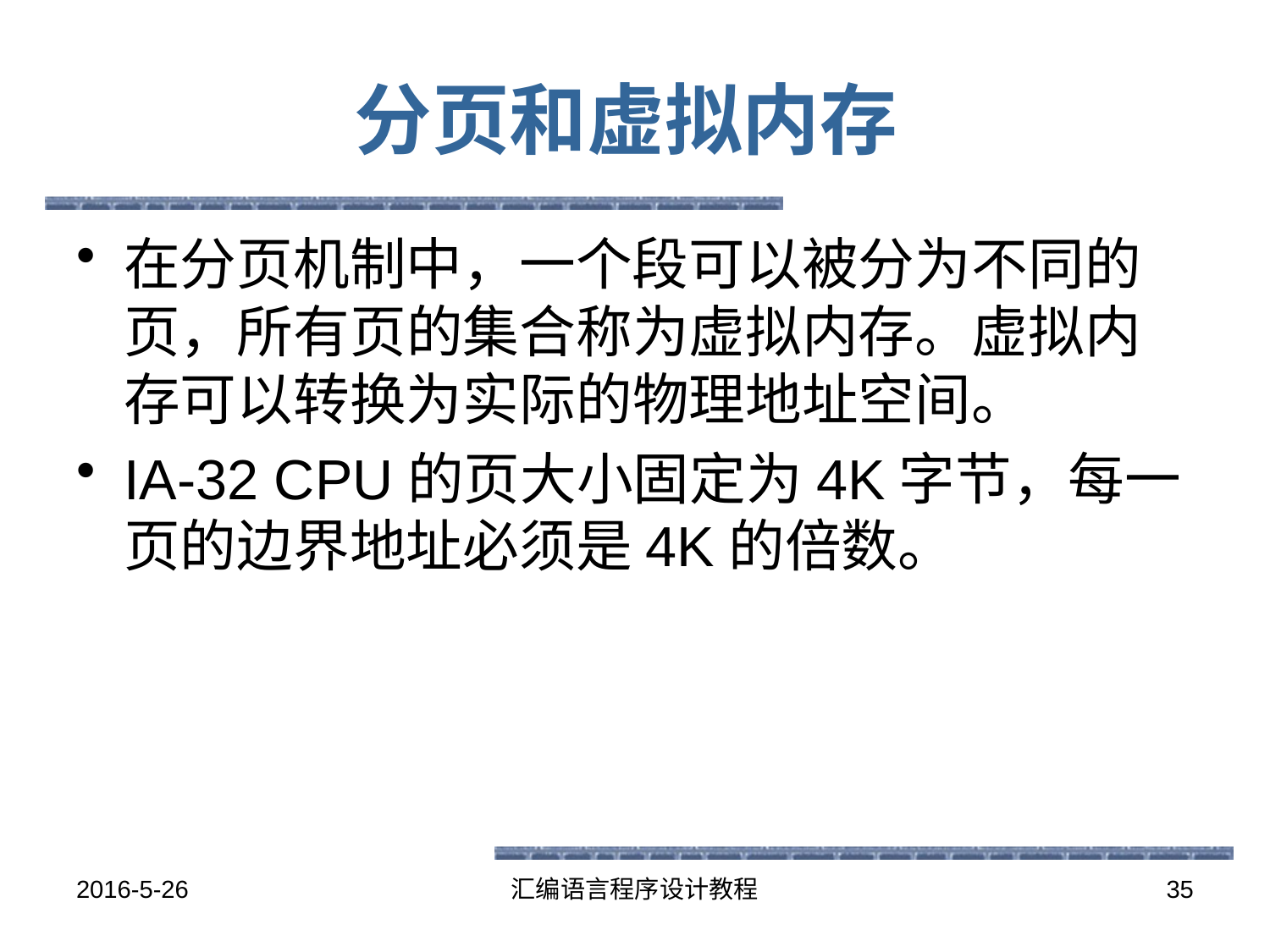

# 分页和虚拟内存
在分页机制中，一个段可以被分为不同的页，所有页的集合称为虚拟内存。虚拟内存可以转换为实际的物理地址空间。
IA-32 CPU的页大小固定为4K字节，每一页的边界地址必须是4K的倍数。
2016-5-26
汇编语言程序设计教程
35